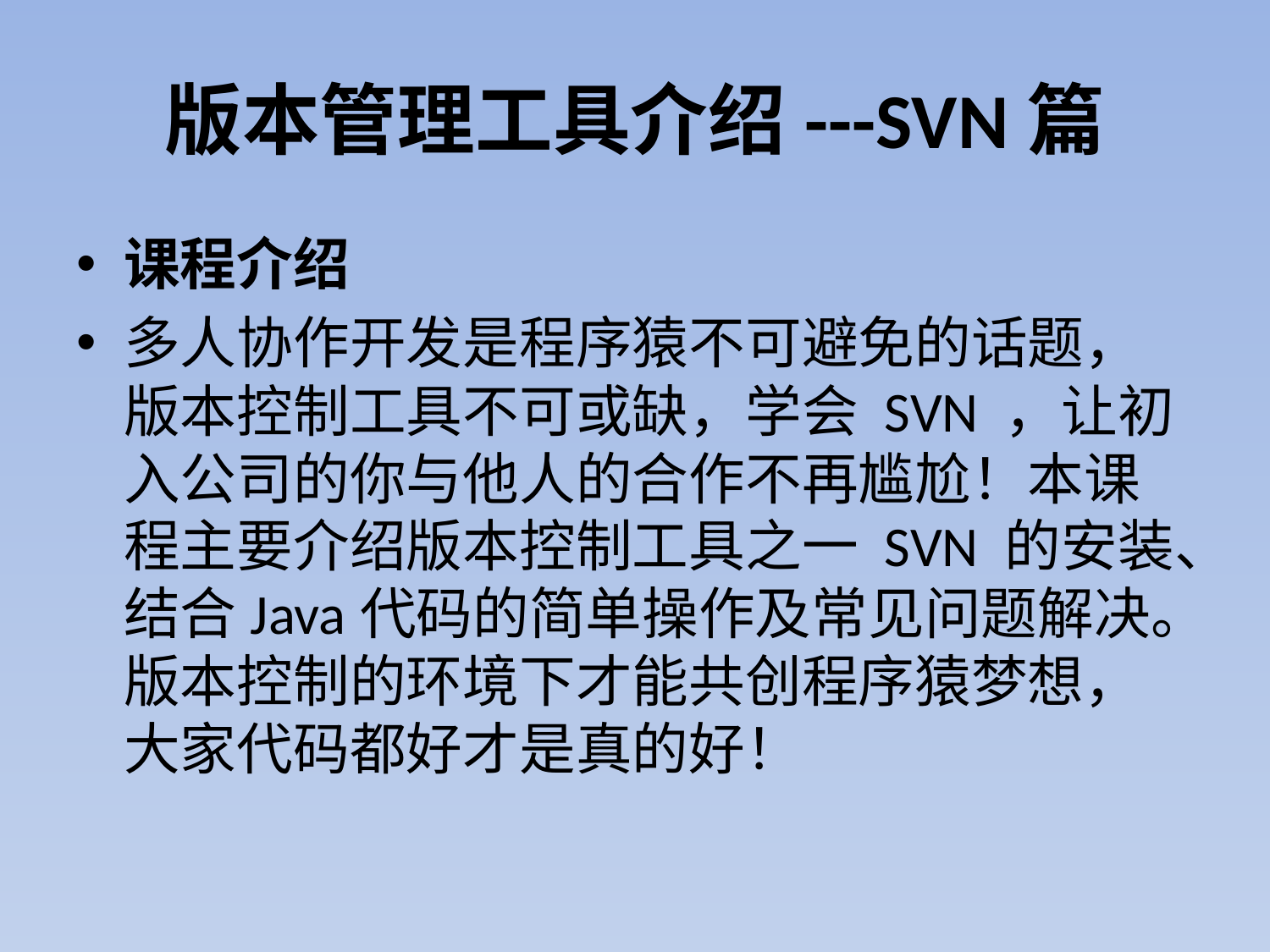

# 版本管理工具介绍---SVN篇
课程介绍
多人协作开发是程序猿不可避免的话题，版本控制工具不可或缺，学会 SVN ，让初入公司的你与他人的合作不再尴尬！本课程主要介绍版本控制工具之一 SVN 的安装、结合Java代码的简单操作及常见问题解决。版本控制的环境下才能共创程序猿梦想，大家代码都好才是真的好！